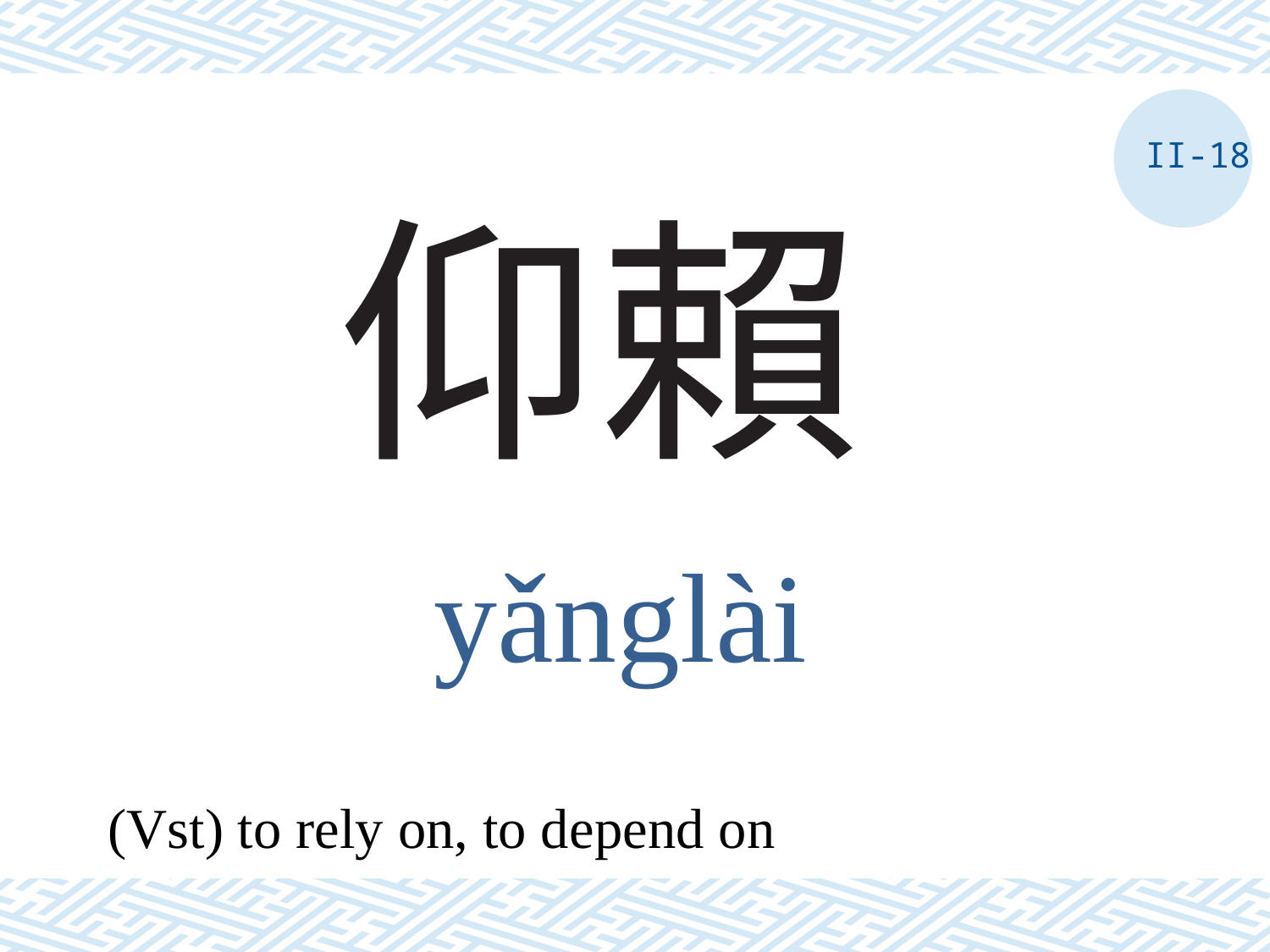

II-18

# 仰賴
yǎnglài
(Vst) to rely on, to depend on